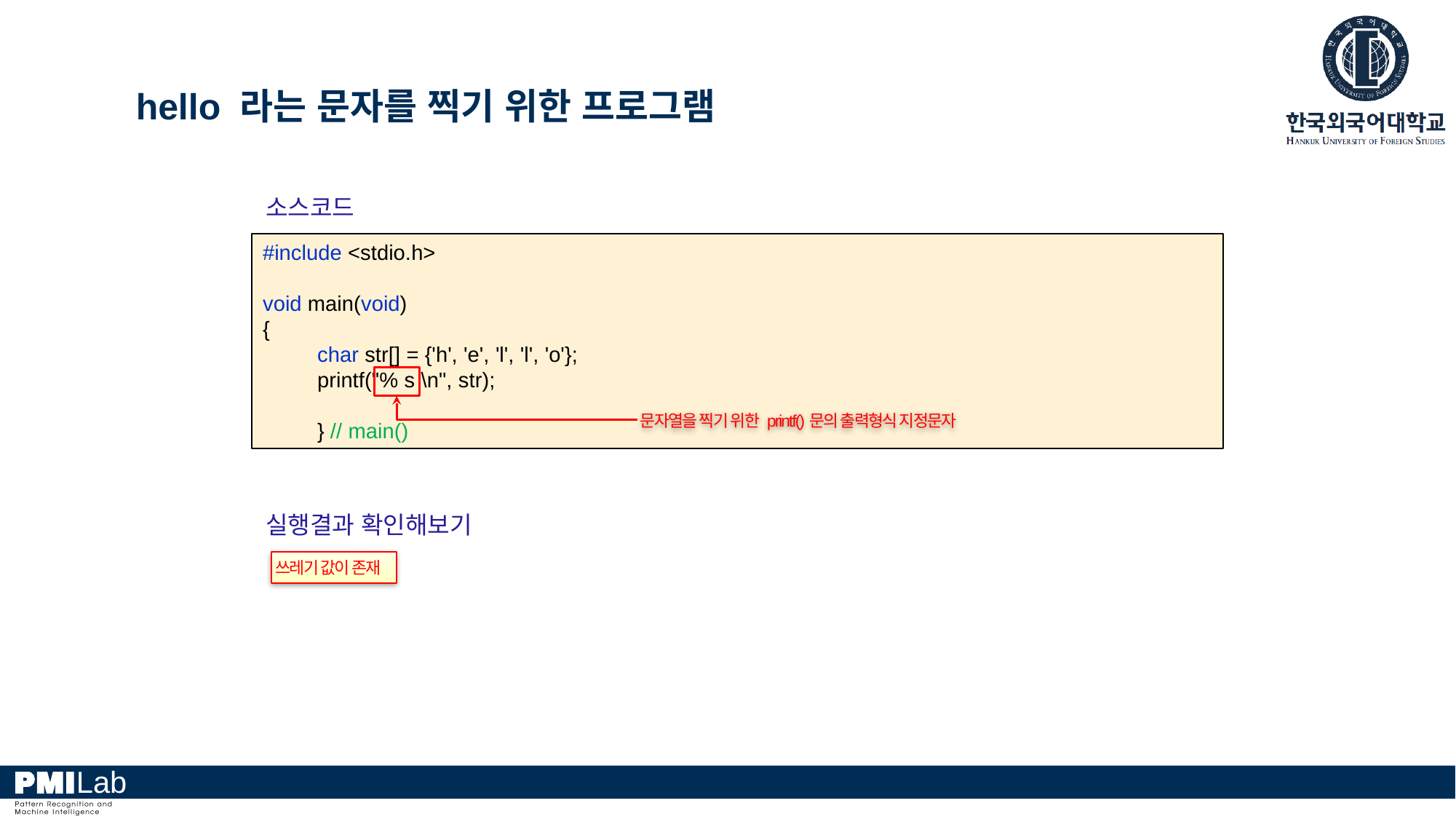

# hello 라는 문자를 찍기 위한 프로그램
소스코드

#include <stdio.h>

void main(void)
{
char str[] = {'h', 'e', 'l', 'l', 'o'};
printf("% s \n", str);

} // main()

문자열을 찍기 위한 printf()문의 출력형식 지정문자
실행결과 확인해보기

쓰레기 값이 존재